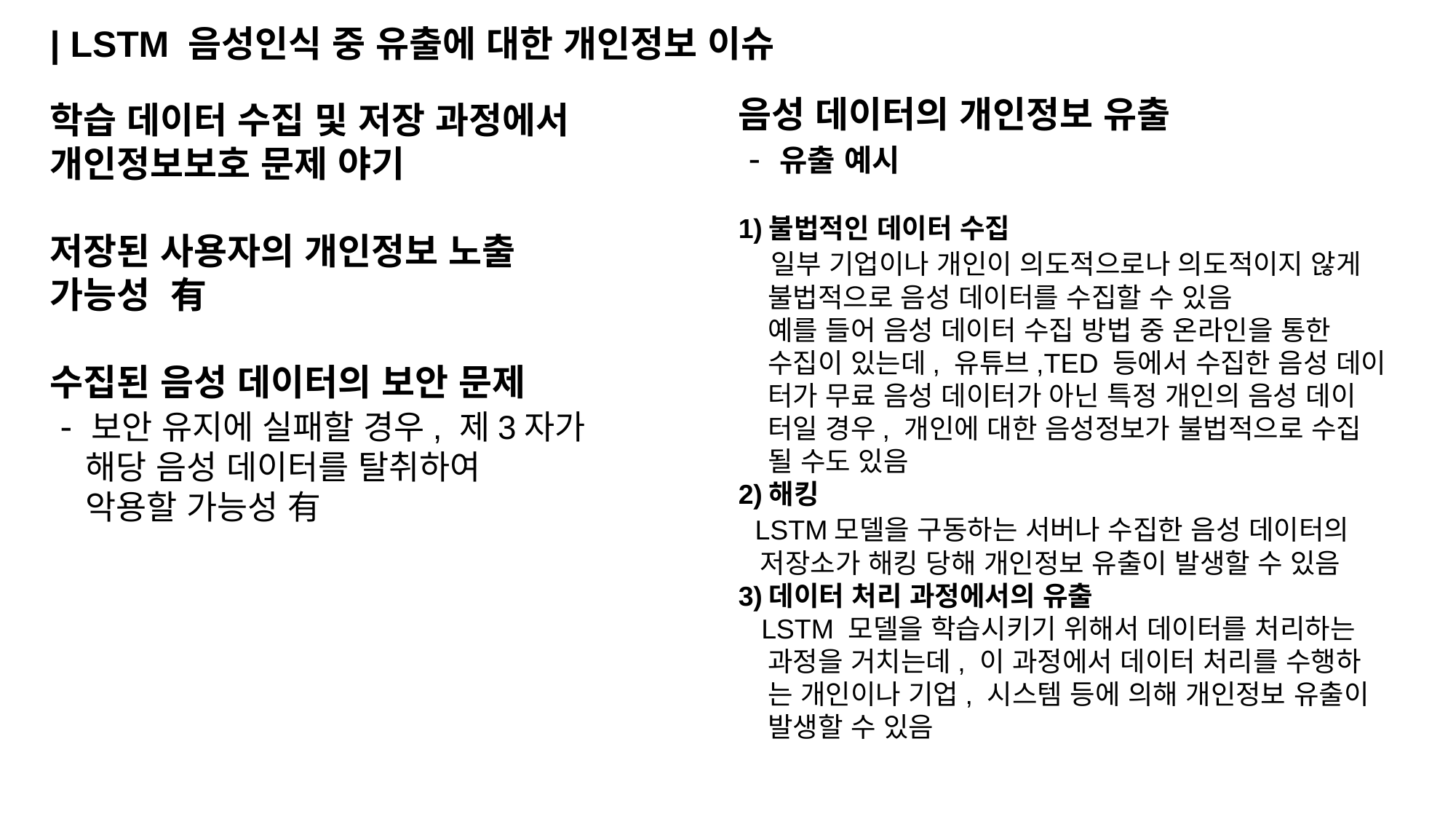

| LSTM 음성인식 중 유출에 대한 개인정보 이슈
음성 데이터의 개인정보 유출
 - 유출 예시

1)불법적인 데이터 수집
   일부 기업이나 개인이 의도적으로나 의도적이지 않게
   불법적으로 음성 데이터를 수집할 수 있음
   예를 들어 음성 데이터 수집 방법 중 온라인을 통한
   수집이 있는데, 유튜브,TED 등에서 수집한 음성 데이
   터가 무료 음성 데이터가 아닌 특정 개인의 음성 데이
   터일 경우, 개인에 대한 음성정보가 불법적으로 수집
   될 수도 있음
2)해킹
  LSTM모델을 구동하는 서버나 수집한 음성 데이터의
  저장소가 해킹 당해 개인정보 유출이 발생할 수 있음
3)데이터 처리 과정에서의 유출
   LSTM 모델을 학습시키기 위해서 데이터를 처리하는
   과정을 거치는데, 이 과정에서 데이터 처리를 수행하
   는 개인이나 기업, 시스템 등에 의해 개인정보 유출이
   발생할 수 있음
학습 데이터 수집 및 저장 과정에서 개인정보보호 문제 야기

저장된 사용자의 개인정보 노출
가능성  有

수집된 음성 데이터의 보안 문제
 - 보안 유지에 실패할 경우, 제3자가
   해당 음성 데이터를 탈취하여
   악용할 가능성 有